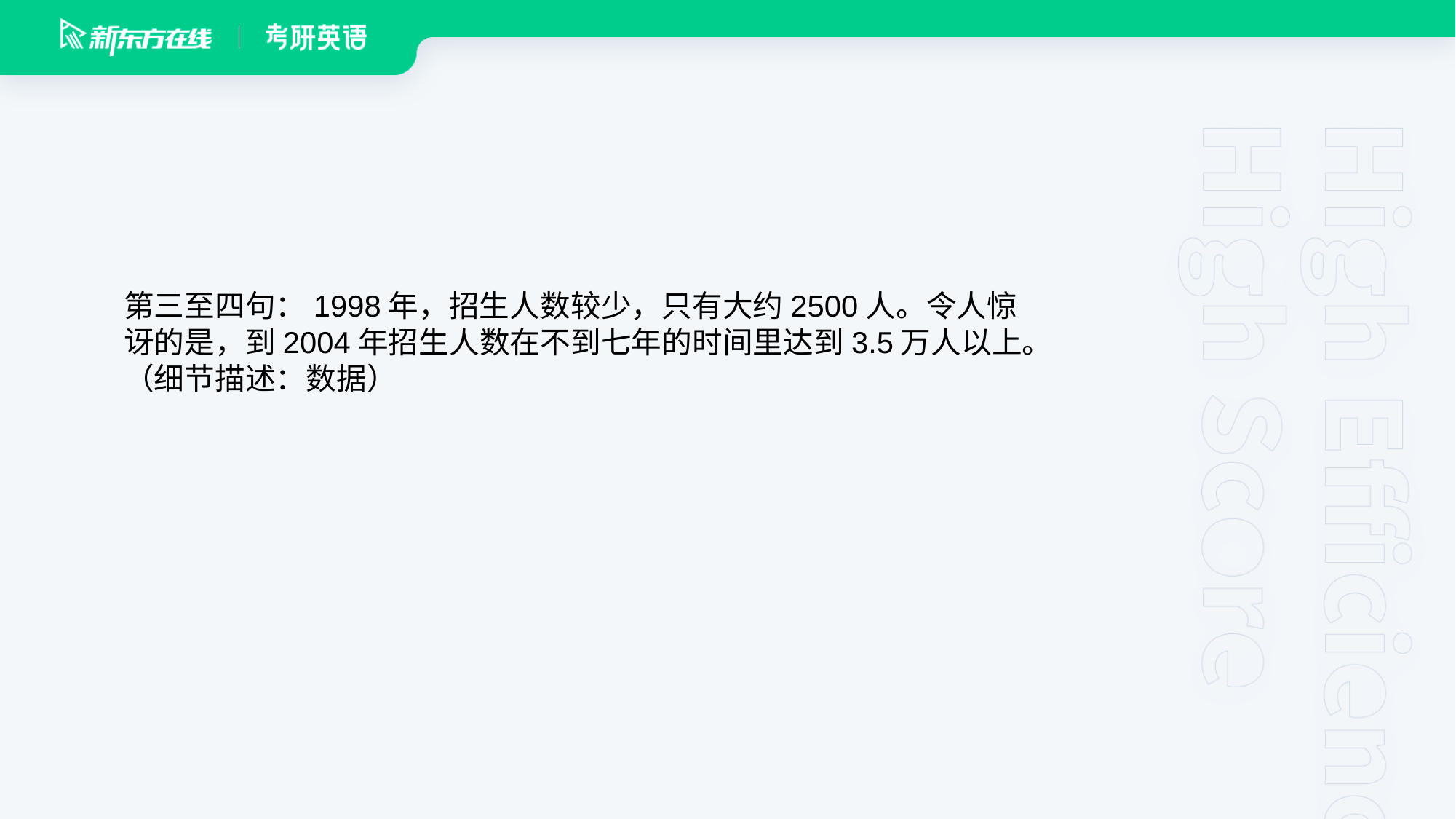

第三至四句：1998年，招生人数较少，只有大约2500人。令人惊讶的是，到2004年招生人数在不到七年的时间里达到3.5万人以上。
（细节描述：数据）